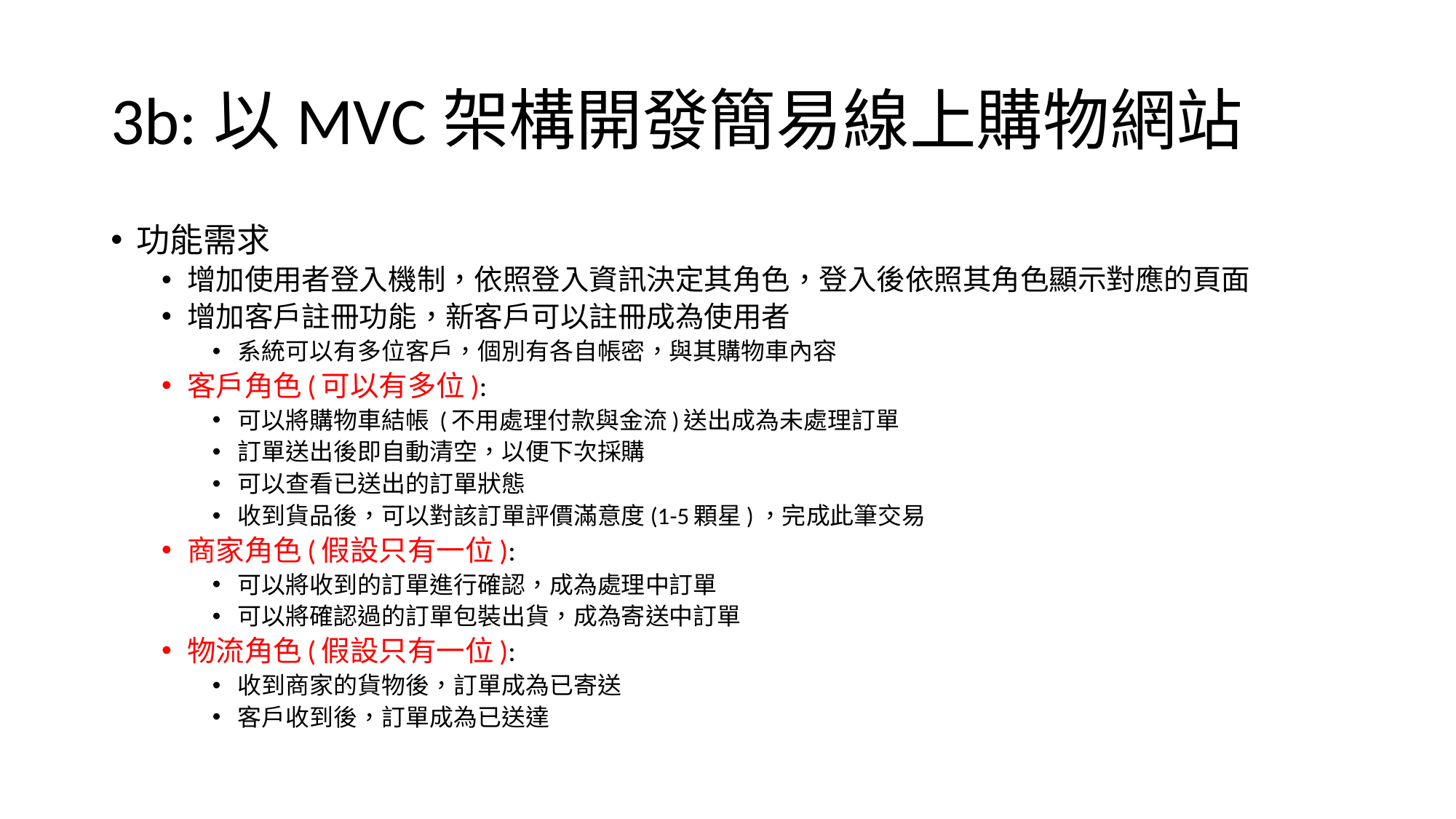

# 3b:以MVC架構開發簡易線上購物網站
功能需求
增加使用者登入機制，依照登入資訊決定其角色，登入後依照其角色顯示對應的頁面
增加客戶註冊功能，新客戶可以註冊成為使用者
系統可以有多位客戶，個別有各自帳密，與其購物車內容
客戶角色(可以有多位):
可以將購物車結帳 (不用處理付款與金流)送出成為未處理訂單
訂單送出後即自動清空，以便下次採購
可以查看已送出的訂單狀態
收到貨品後，可以對該訂單評價滿意度(1-5顆星)，完成此筆交易
商家角色(假設只有一位):
可以將收到的訂單進行確認，成為處理中訂單
可以將確認過的訂單包裝出貨，成為寄送中訂單
物流角色(假設只有一位):
收到商家的貨物後，訂單成為已寄送
客戶收到後，訂單成為已送達